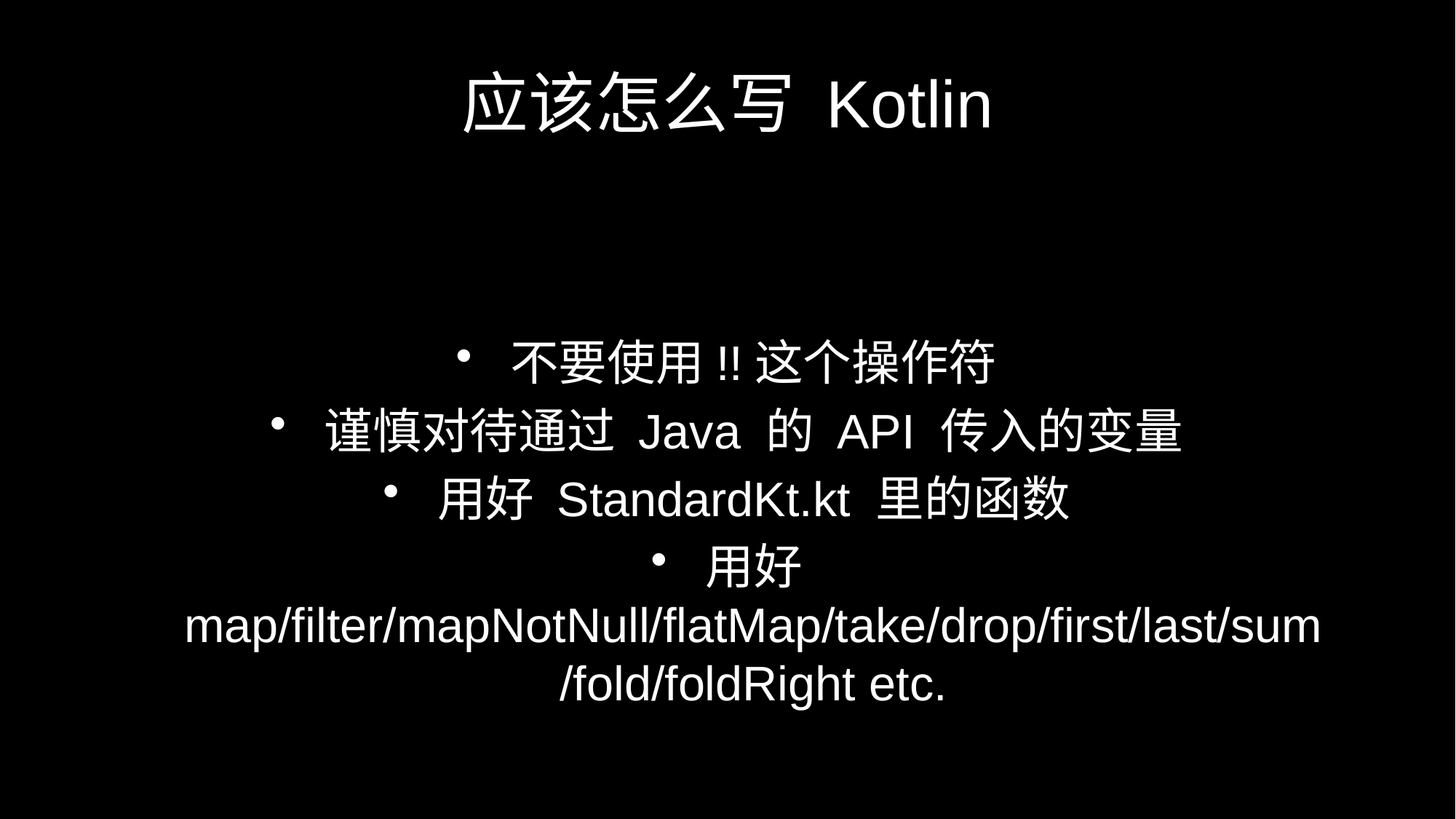

# 应该怎么写 Kotlin
不要使用!!这个操作符
谨慎对待通过 Java 的 API 传入的变量
用好 StandardKt.kt 里的函数
用好 map/filter/mapNotNull/flatMap/take/drop/first/last/sum/fold/foldRight etc.